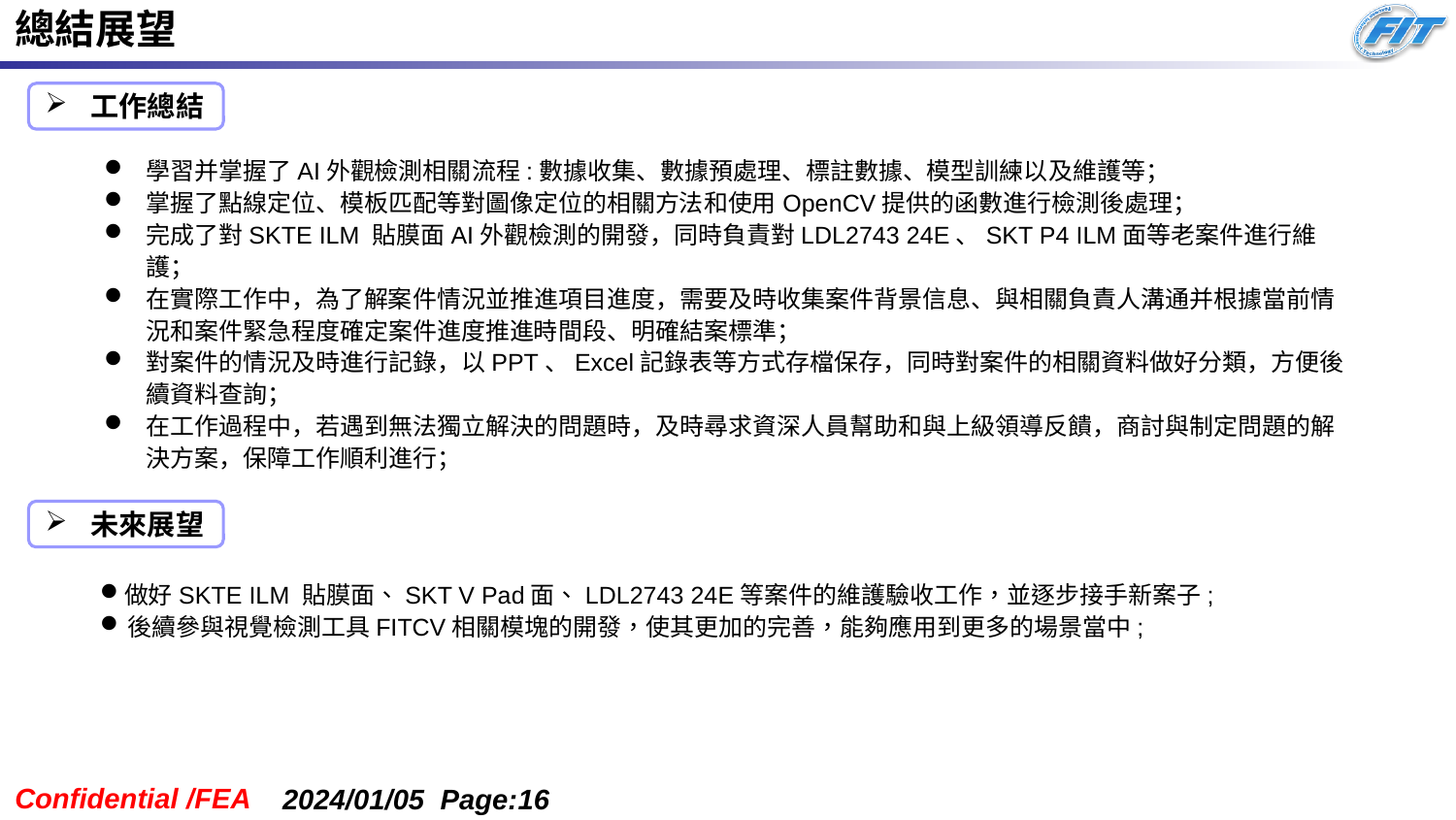

總結展望
工作總結
學習并掌握了AI外觀檢測相關流程:數據收集、數據預處理、標註數據、模型訓練以及維護等；
掌握了點線定位、模板匹配等對圖像定位的相關方法和使用OpenCV提供的函數進行檢測後處理；
完成了對SKTE ILM 貼膜面AI外觀檢測的開發，同時負責對LDL2743 24E、SKT P4 ILM面等老案件進行維護；
在實際工作中，為了解案件情況並推進項目進度，需要及時收集案件背景信息、與相關負責人溝通并根據當前情況和案件緊急程度確定案件進度推進時間段、明確結案標準；
對案件的情況及時進行記錄，以PPT、Excel記錄表等方式存檔保存，同時對案件的相關資料做好分類，方便後續資料查詢；
在工作過程中，若遇到無法獨立解決的問題時，及時尋求資深人員幫助和與上級領導反饋，商討與制定問題的解決方案，保障工作順利進行；

未來展望
做好SKTE ILM 貼膜面、SKT V Pad面、LDL2743 24E等案件的維護驗收工作，並逐步接手新案子;
後續參與視覺檢測工具FITCV相關模塊的開發，使其更加的完善，能夠應用到更多的場景當中;